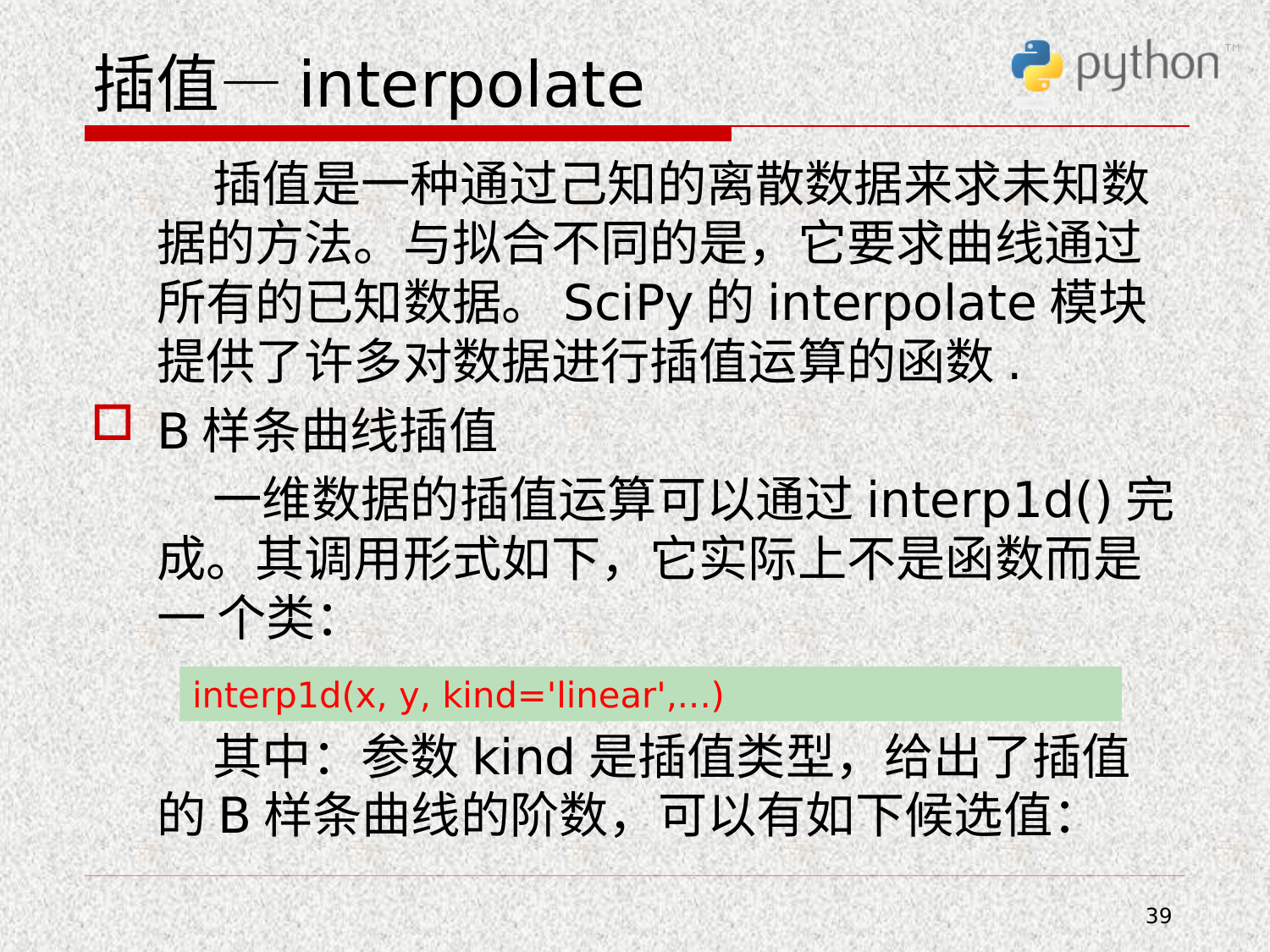

# 插值—interpolate
          插值是一种通过己知的离散数据来求未知数据的方法。与拟合不同的是，它要求曲线通过所有的已知数据。SciPy的interpolate模块提供了许多对数据进行插值运算的函数.
B样条曲线插值
          一维数据的插值运算可以通过interp1d()完成。其调用形式如下，它实际上不是函数而是一 个类：

          其中：参数kind是插值类型，给出了插值的B样条曲线的阶数，可以有如下候选值：

interp1d(x, y, kind='linear',...)
39